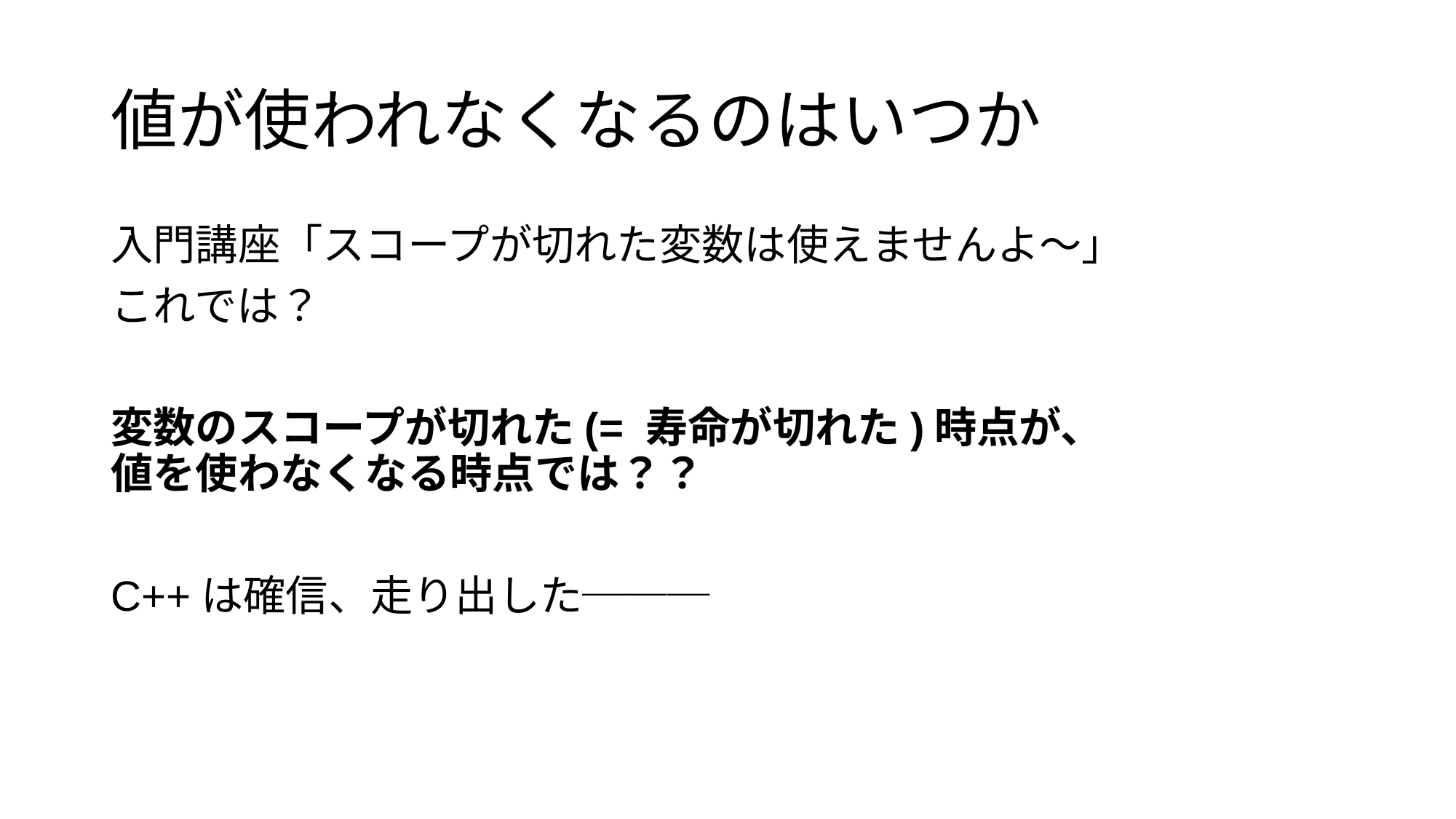

# 値が使われなくなるのはいつか
入門講座「スコープが切れた変数は使えませんよ～」
これでは？

変数のスコープが切れた(= 寿命が切れた)時点が、
値を使わなくなる時点では？？

C++は確信、走り出した───